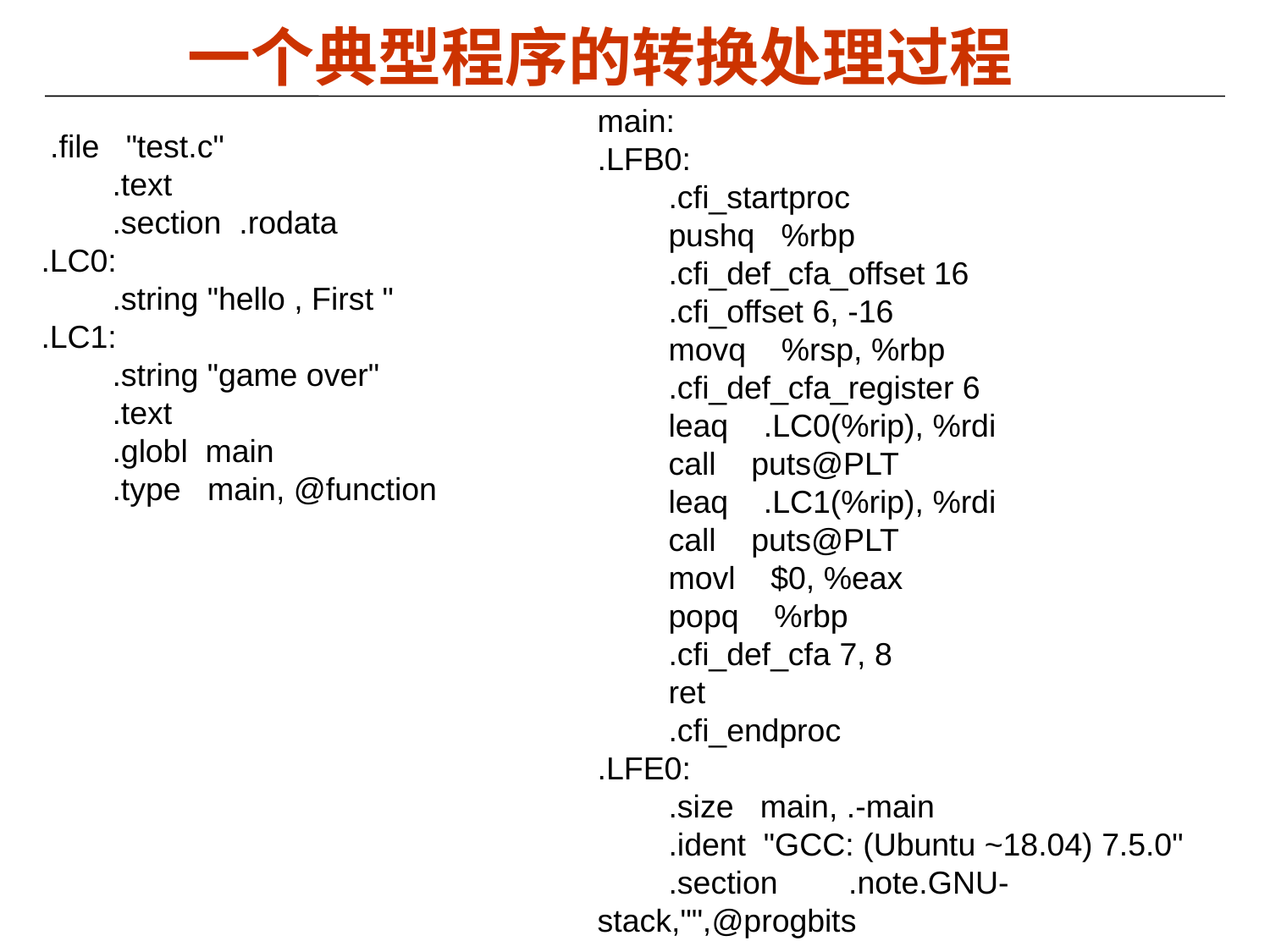

一个典型程序的转换处理过程
main:
.LFB0:
        .cfi_startproc
        pushq   %rbp
        .cfi_def_cfa_offset 16
        .cfi_offset 6, -16
        movq    %rsp, %rbp
        .cfi_def_cfa_register 6
        leaq    .LC0(%rip), %rdi
        call    puts@PLT
        leaq    .LC1(%rip), %rdi
        call    puts@PLT
        movl    $0, %eax
        popq    %rbp
        .cfi_def_cfa 7, 8
        ret
        .cfi_endproc
.LFE0:
        .size   main, .-main
        .ident  "GCC: (Ubuntu ~18.04) 7.5.0"
        .section        .note.GNU-stack,"",@progbits
 .file   "test.c"
        .text
        .section  .rodata
.LC0:
        .string "hello , First "
.LC1:
        .string "game over"
        .text
        .globl  main
        .type   main, @function